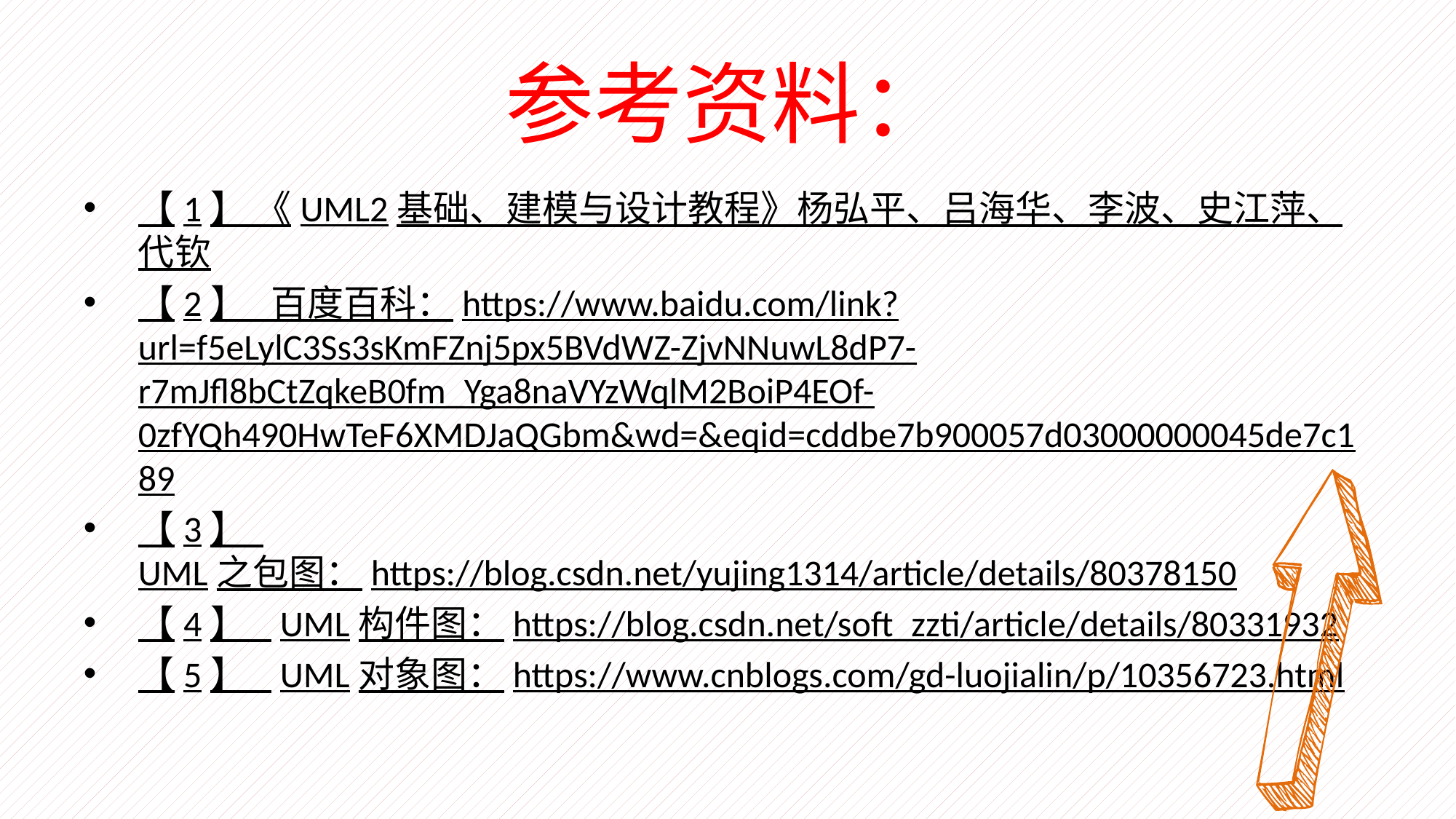

# 参考资料：
【1】 《UML2基础、建模与设计教程》杨弘平、吕海华、李波、史江萍、代钦
【2】   百度百科：https://www.baidu.com/link?url=f5eLylC3Ss3sKmFZnj5px5BVdWZ-ZjvNNuwL8dP7-r7mJfl8bCtZqkeB0fm_Yga8naVYzWqlM2BoiP4EOf-0zfYQh490HwTeF6XMDJaQGbm&wd=&eqid=cddbe7b900057d03000000045de7c189
【3】   UML之包图：https://blog.csdn.net/yujing1314/article/details/80378150
【4】   UML构件图：https://blog.csdn.net/soft_zzti/article/details/80331932
【5】   UML对象图：https://www.cnblogs.com/gd-luojialin/p/10356723.html